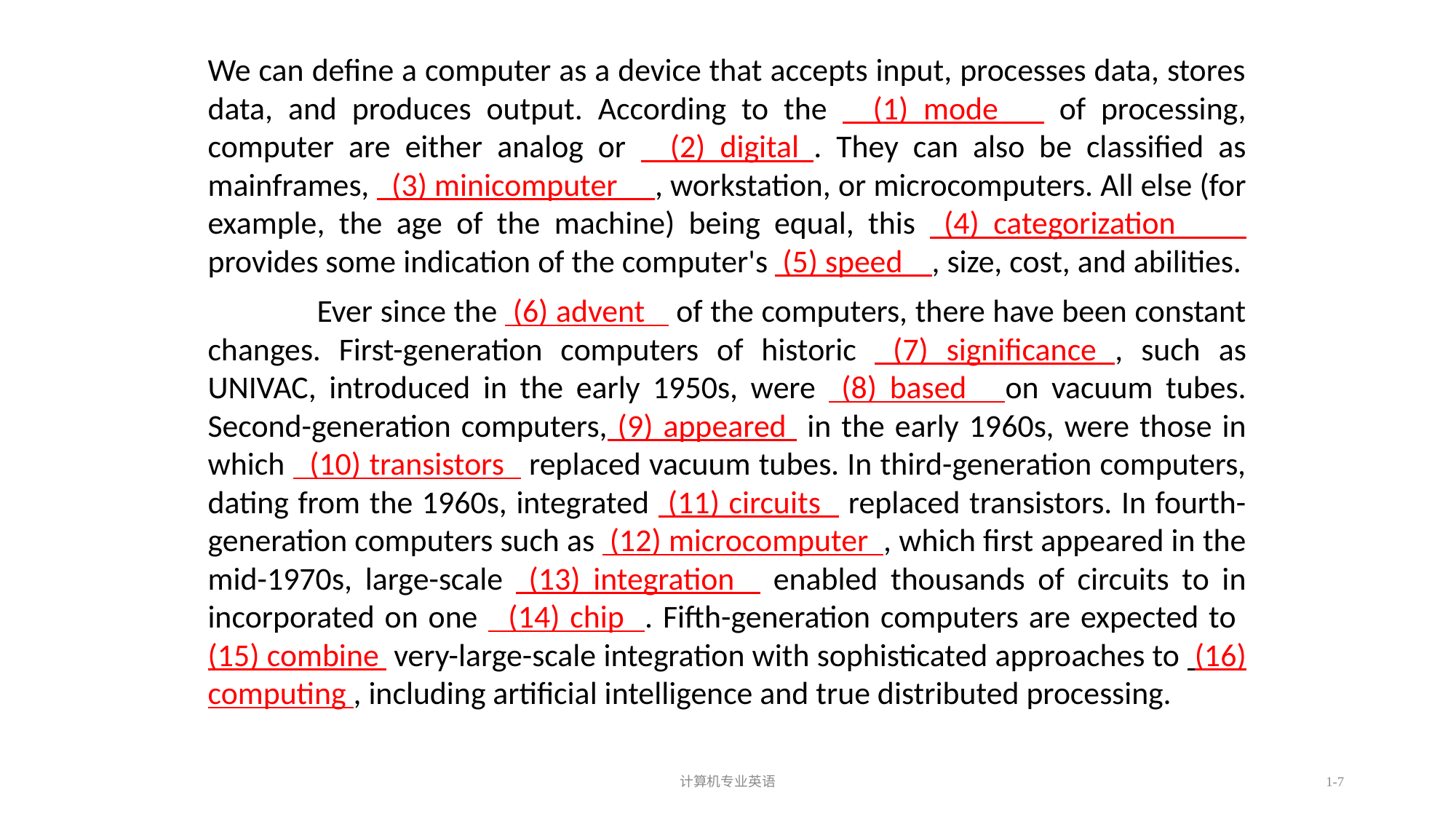

计算机专业英语
1-7
We can define a computer as a device that accepts input, processes data, stores data, and produces output. According to the   (1) mode    of processing, computer are either analog or   (2) digital . They can also be classified as mainframes,   (3) minicomputer     , workstation, or microcomputers. All else (for example, the age of the machine) being equal, this  (4) categorization      provides some indication of the computer's  (5) speed    , size, cost, and abilities.
	Ever since the  (6) advent    of the computers, there have been constant changes. First-generation computers of historic  (7) significance , such as UNIVAC, introduced in the early 1950s, were  (8) based   on vacuum tubes. Second-generation computers, (9) appeared  in the early 1960s, were those in which   (10) transistors   replaced vacuum tubes. In third-generation computers, dating from the 1960s, integrated  (11) circuits   replaced transistors. In fourth-generation computers such as  (12) microcomputer  , which first appeared in the mid-1970s, large-scale  (13) integration   enabled thousands of circuits to in incorporated on one   (14) chip  . Fifth-generation computers are expected to  (15) combine  very-large-scale integration with sophisticated approaches to  (16) computing , including artificial intelligence and true distributed processing.